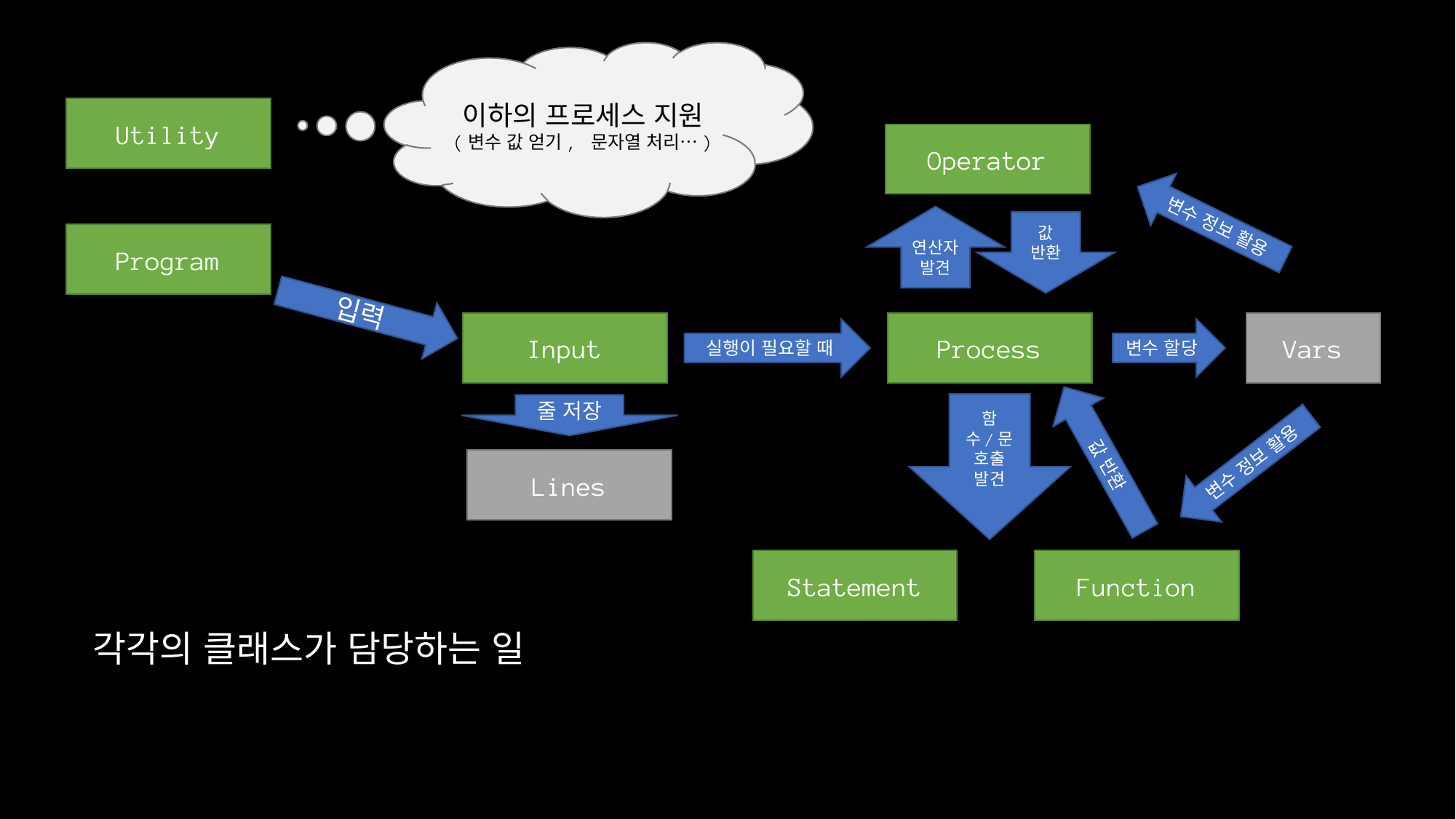

이하의 프로세스 지원
(변수 값 얻기, 문자열 처리…)
Utility
Operator
변수 정보 활용
연산자 발견
값 반환
Program
입력
Vars
Input
Process
변수 할당
실행이 필요할 때
함수/문
호출 발견
줄 저장
값 반환
변수 정보 활용
Lines
Function
Statement
각각의 클래스가 담당하는 일